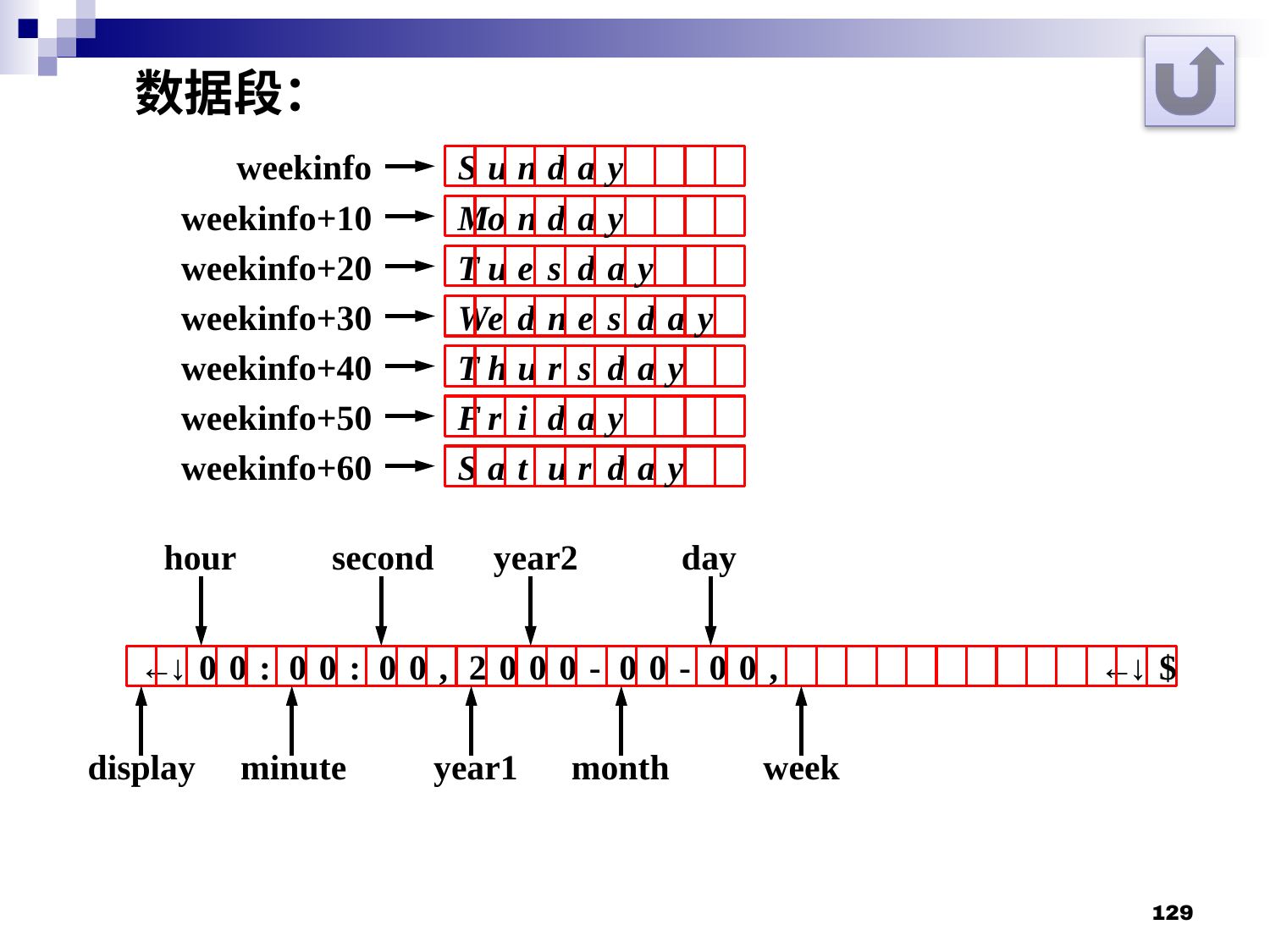

数据段：
weekinfo
S
u
n
d
a
y

weekinfo+10
M
o
n
d
a
y

weekinfo+20
T
u
e
s
d
a
y

weekinfo+30
W
e
d
n
e
s
d
a
y

weekinfo+40
T
h
u
r
s
d
a
y

weekinfo+50
F
r
i
d
a
y

weekinfo+60
S
a
t
u
r
d
a
y

hour
second
year2
day
←
↓
0
0
:
0
0
:
0
0
,
2
0
0
0
-
0
0
-
0
0
,

←
↓
$
display
minute
year1
month
week
129